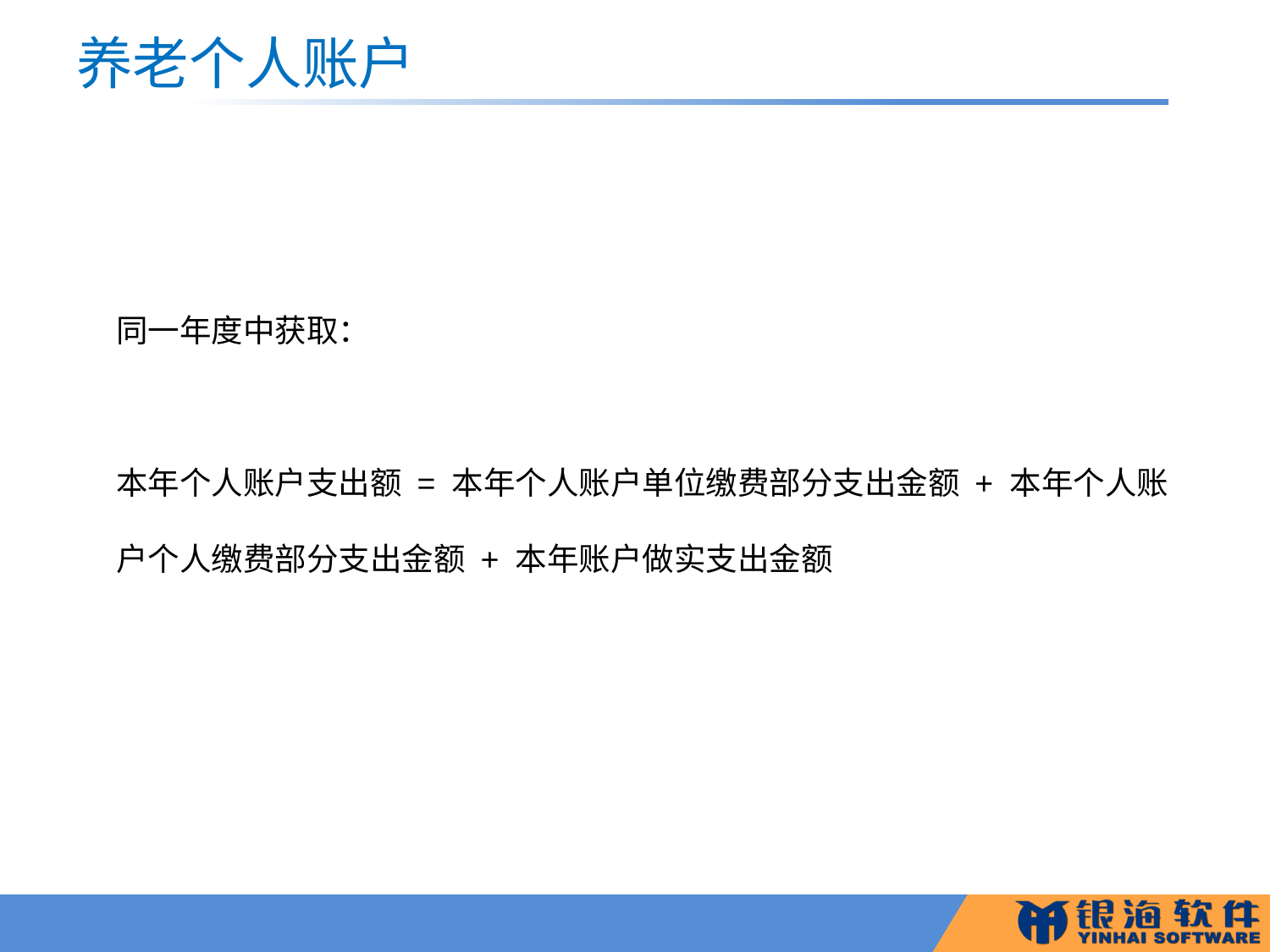

# 养老个人账户
同一年度中获取：

本年个人账户支出额 = 本年个人账户单位缴费部分支出金额 + 本年个人账户个人缴费部分支出金额 + 本年账户做实支出金额